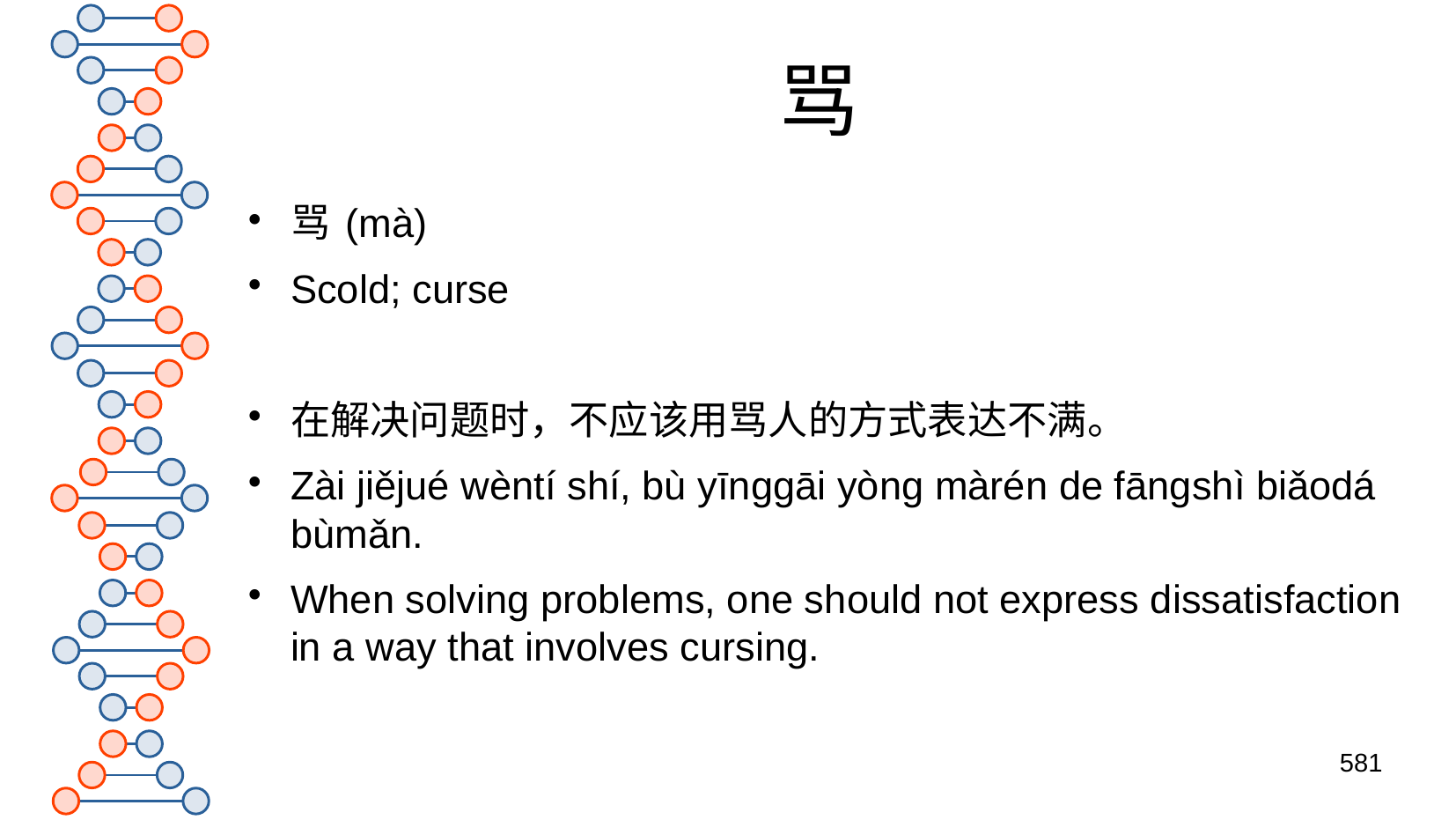

# 骂
骂 (mà)
Scold; curse

在解决问题时，不应该用骂人的方式表达不满。
Zài jiějué wèntí shí, bù yīnggāi yòng màrén de fāngshì biǎodá bùmǎn.
When solving problems, one should not express dissatisfaction in a way that involves cursing.
581